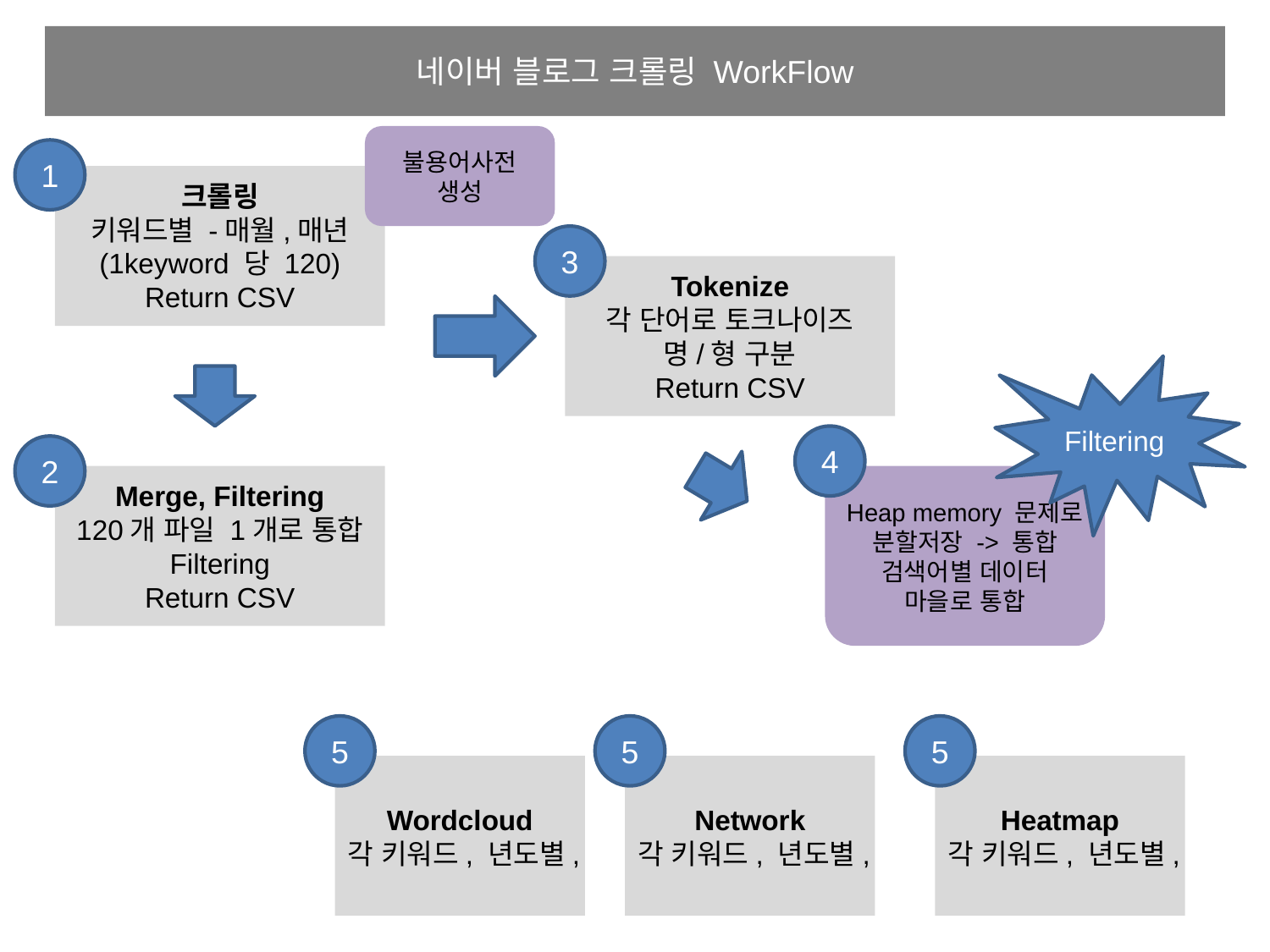

네이버 블로그 크롤링 WorkFlow
불용어사전 생성
1
크롤링
키워드별 -매월,매년
(1keyword 당 120)
Return CSV
3
Tokenize
각 단어로 토크나이즈
명/형 구분
Return CSV

Filtering
4
2

Merge, Filtering
120개 파일 1개로 통합
Filtering
Return CSV
Heap memory 문제로 분할저장 -> 통합
검색어별 데이터 마을로 통합
5
5
5
Wordcloud
각 키워드, 년도별,
Network
각 키워드, 년도별,
Heatmap
각 키워드, 년도별,